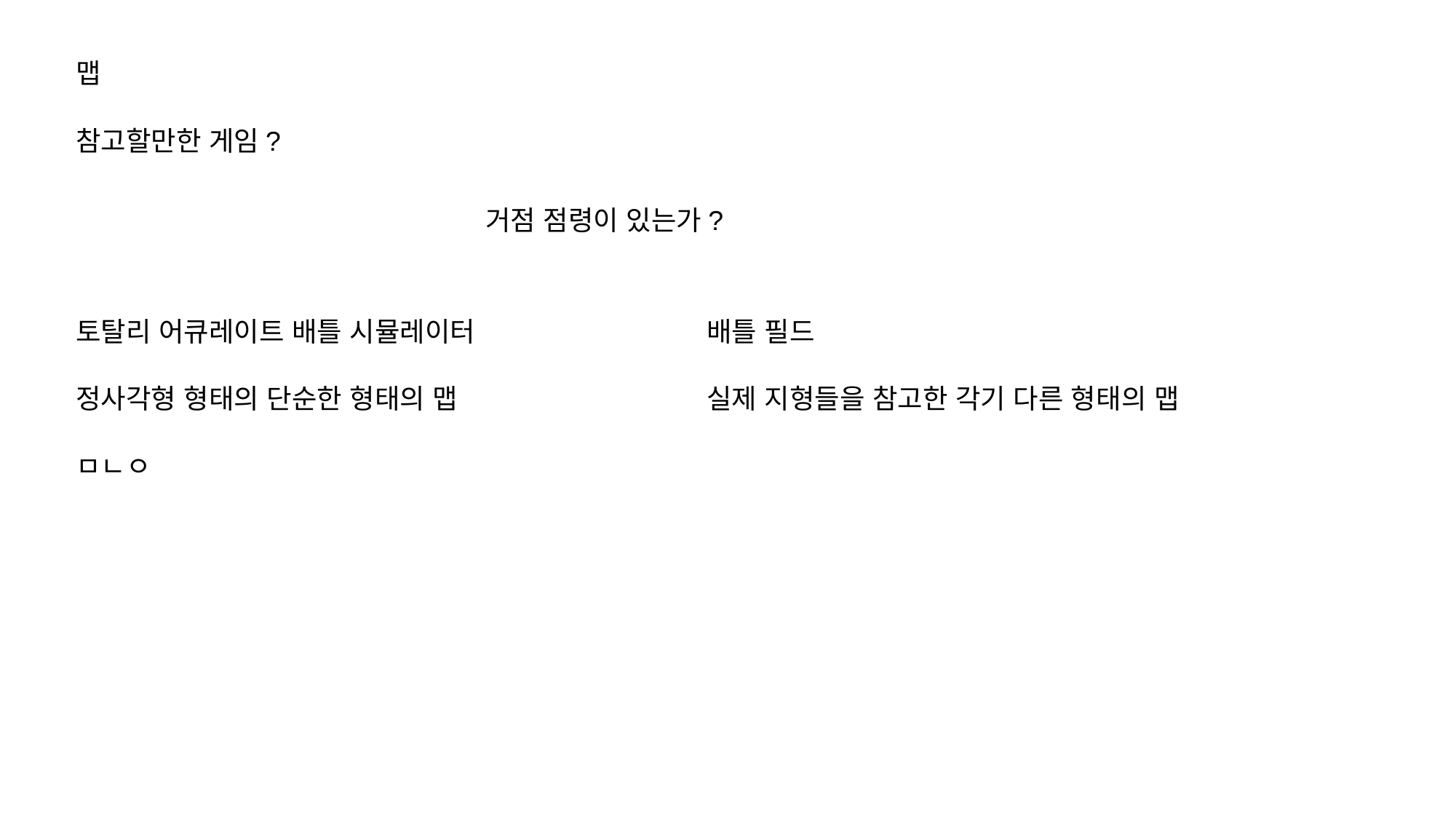

맵
참고할만한 게임?
거점 점령이 있는가?
토탈리 어큐레이트 배틀 시뮬레이터
배틀 필드
정사각형 형태의 단순한 형태의 맵
실제 지형들을 참고한 각기 다른 형태의 맵
ㅁㄴㅇ